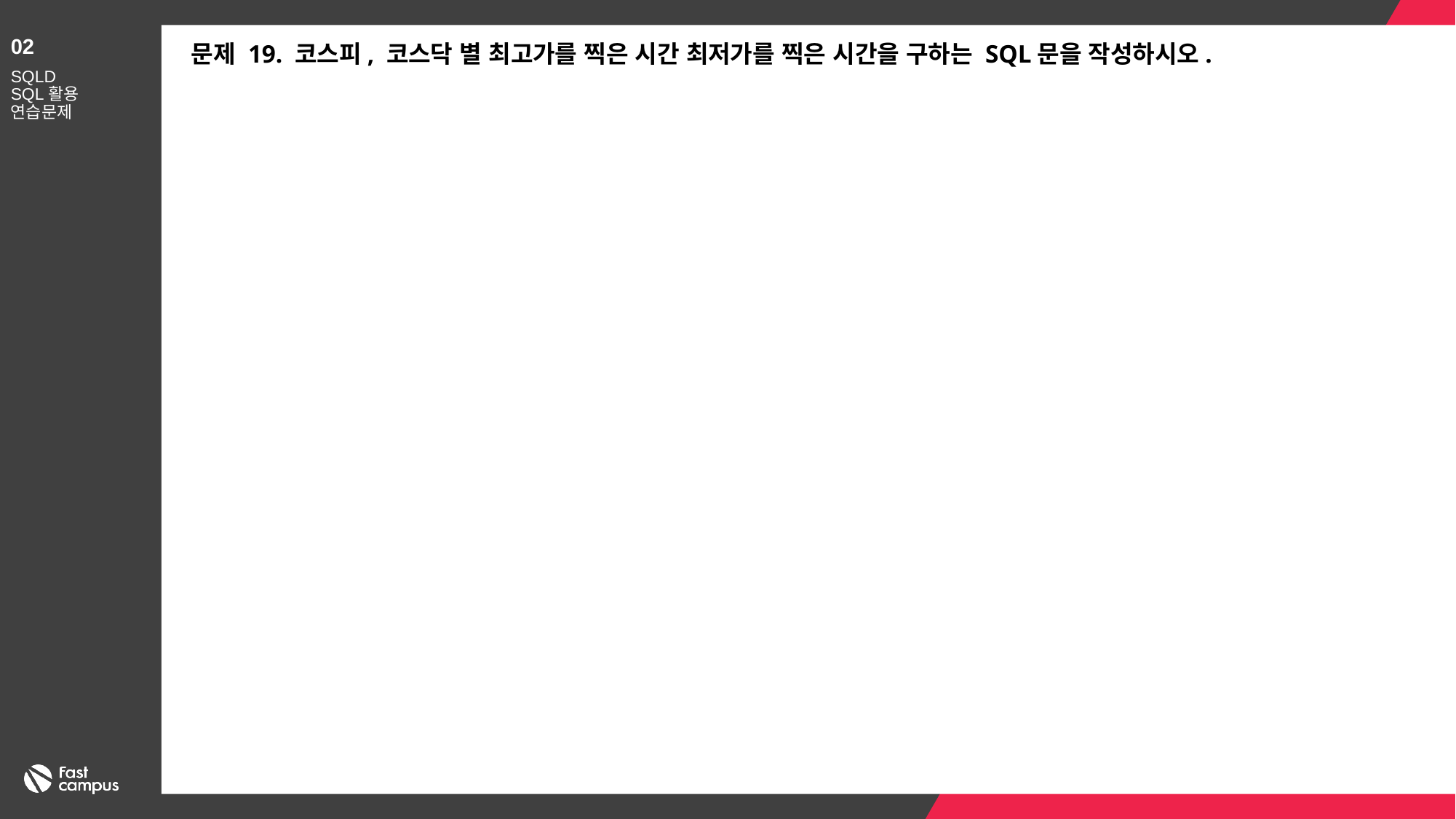

02
문제 19. 코스피, 코스닥 별 최고가를 찍은 시간 최저가를 찍은 시간을 구하는 SQL문을 작성하시오.
SQLD
SQL활용
연습문제